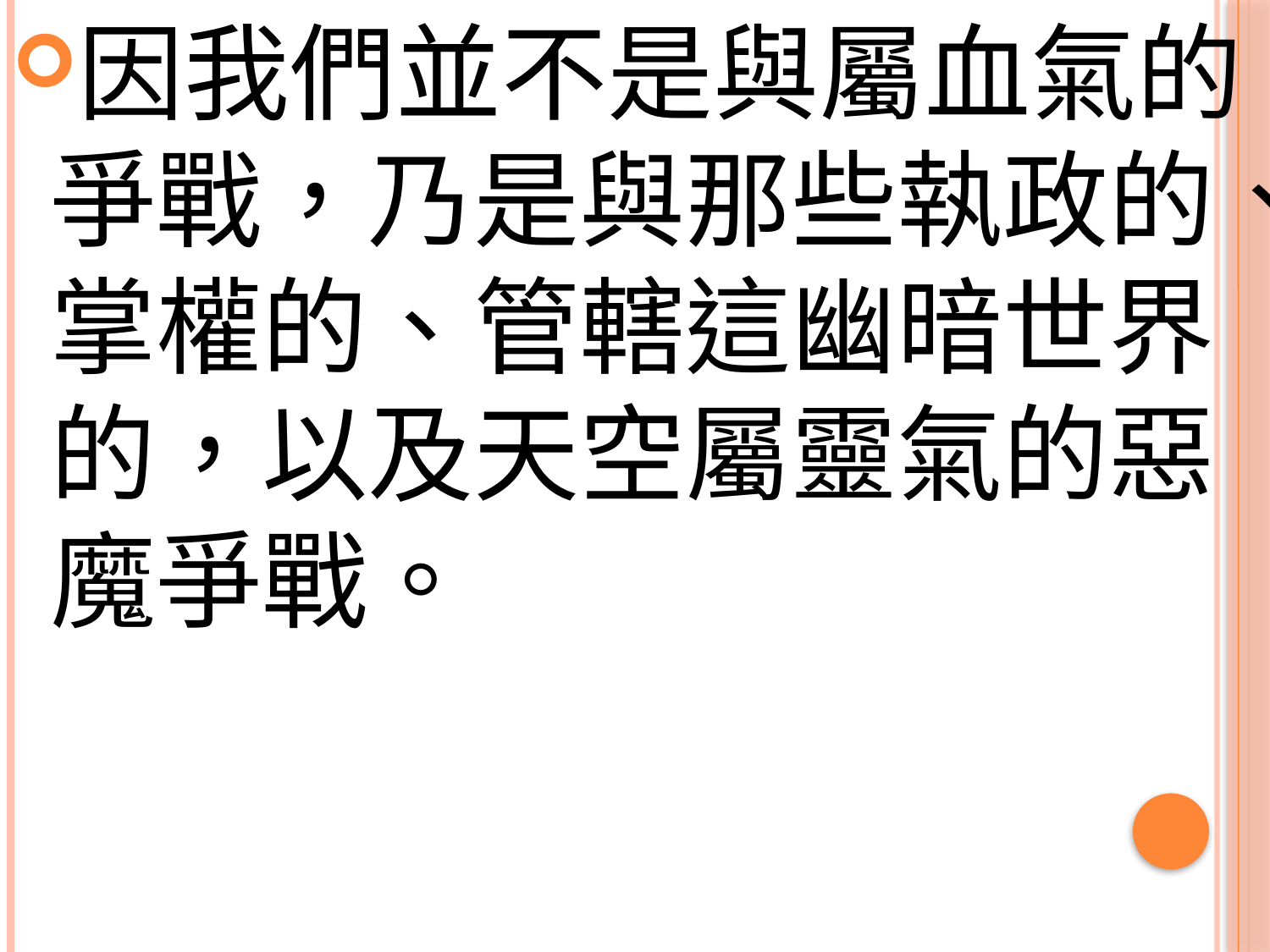

因我們並不是與屬血氣的爭戰，乃是與那些執政的、掌權的、管轄這幽暗世界的，以及天空屬靈氣的惡魔爭戰。